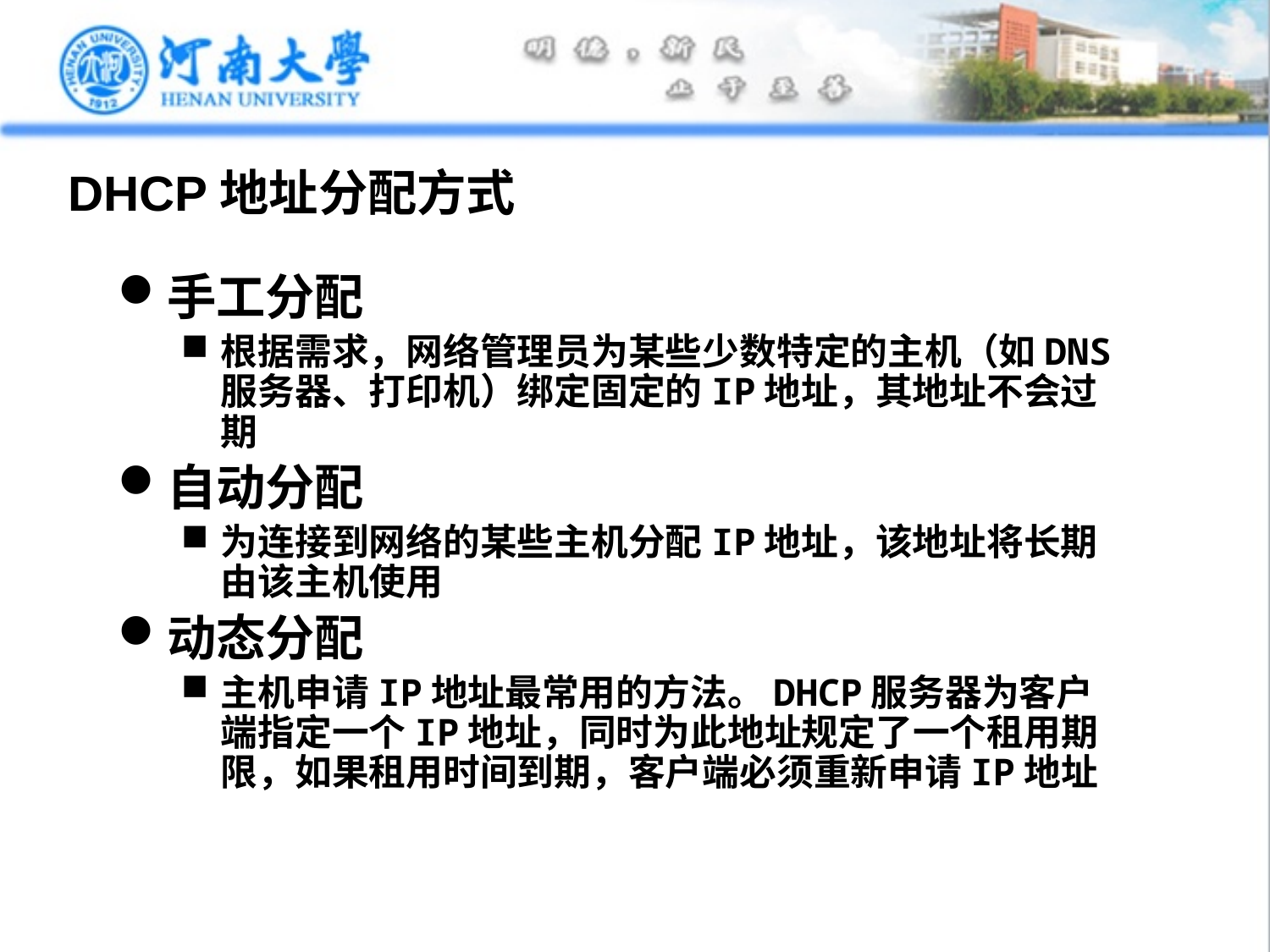

# DHCP地址分配方式
手工分配
根据需求，网络管理员为某些少数特定的主机（如DNS服务器、打印机）绑定固定的IP地址，其地址不会过期
自动分配
为连接到网络的某些主机分配IP地址，该地址将长期由该主机使用
动态分配
主机申请IP地址最常用的方法。DHCP服务器为客户端指定一个IP地址，同时为此地址规定了一个租用期限，如果租用时间到期，客户端必须重新申请IP地址